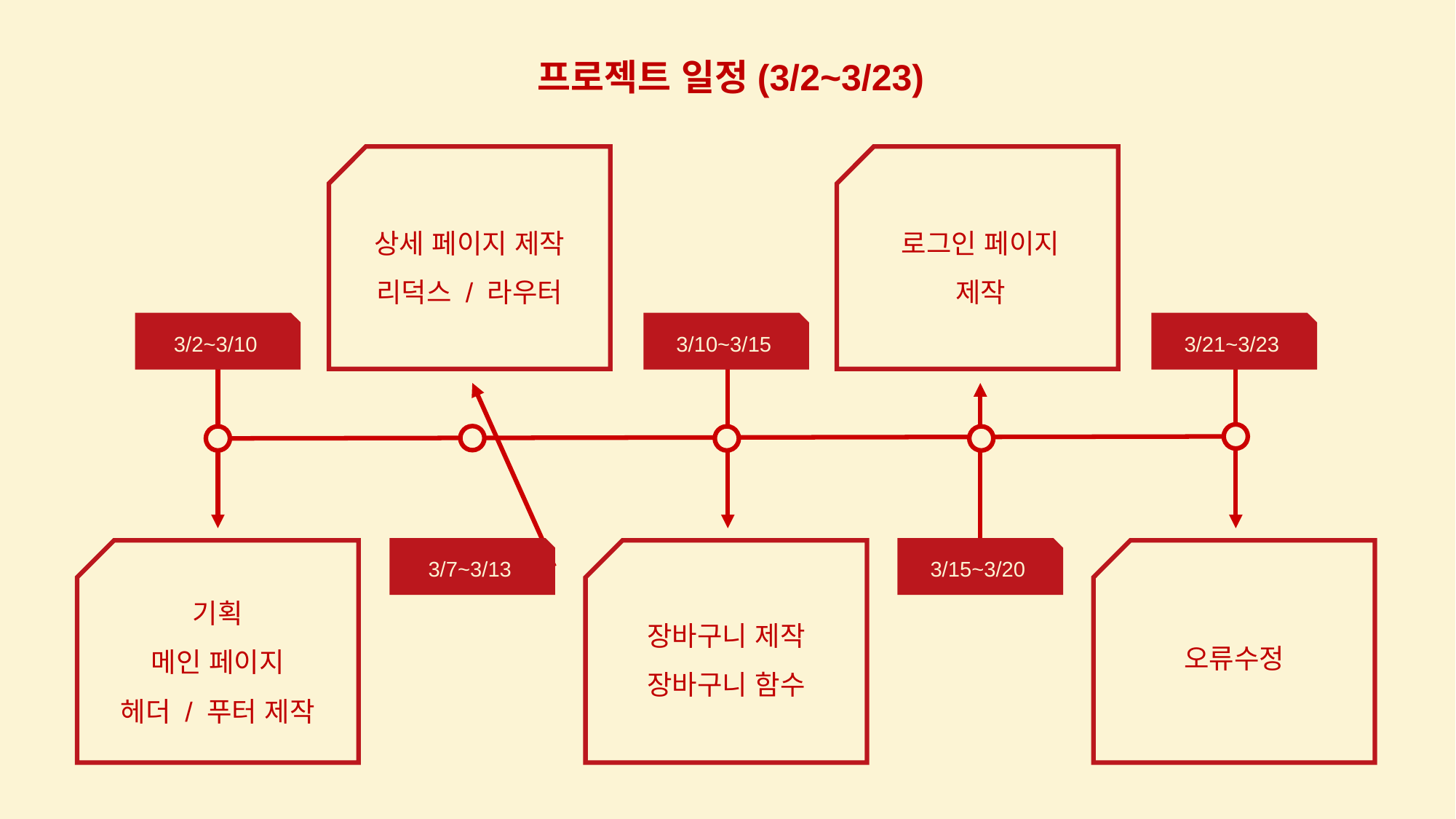

프로젝트 일정(3/2~3/23)

로그인 페이지
제작
상세 페이지 제작
리덕스 / 라우터
3/2~3/10
3/10~3/15
3/21~3/23

3/15~3/20
3/7~3/13
기획
메인 페이지
헤더 / 푸터 제작
장바구니 제작
장바구니 함수
오류수정